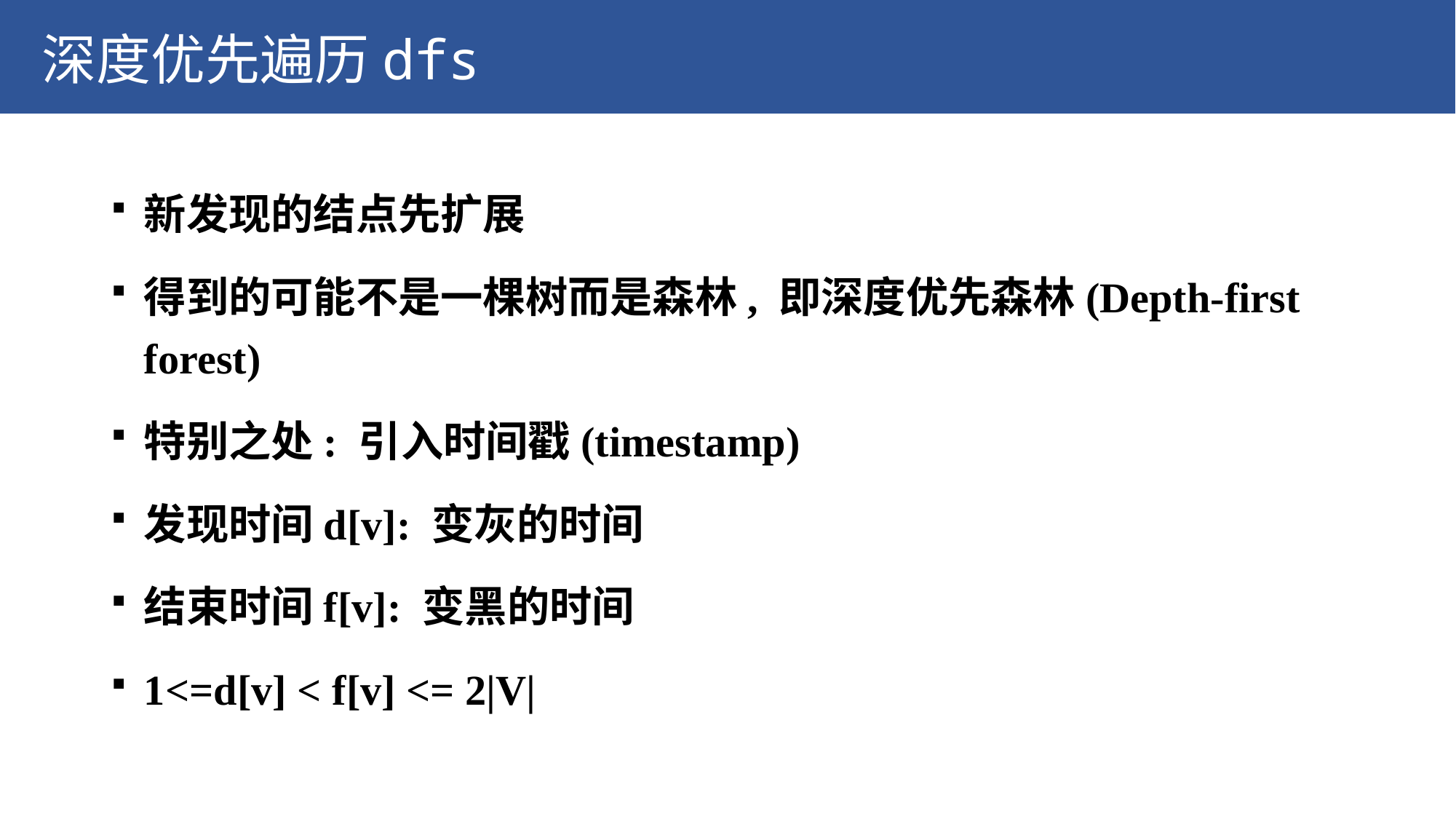

深度优先遍历dfs
新发现的结点先扩展
得到的可能不是一棵树而是森林, 即深度优先森林(Depth-first forest)
特别之处: 引入时间戳(timestamp)
发现时间d[v]: 变灰的时间
结束时间f[v]: 变黑的时间
1<=d[v] < f[v] <= 2|V|